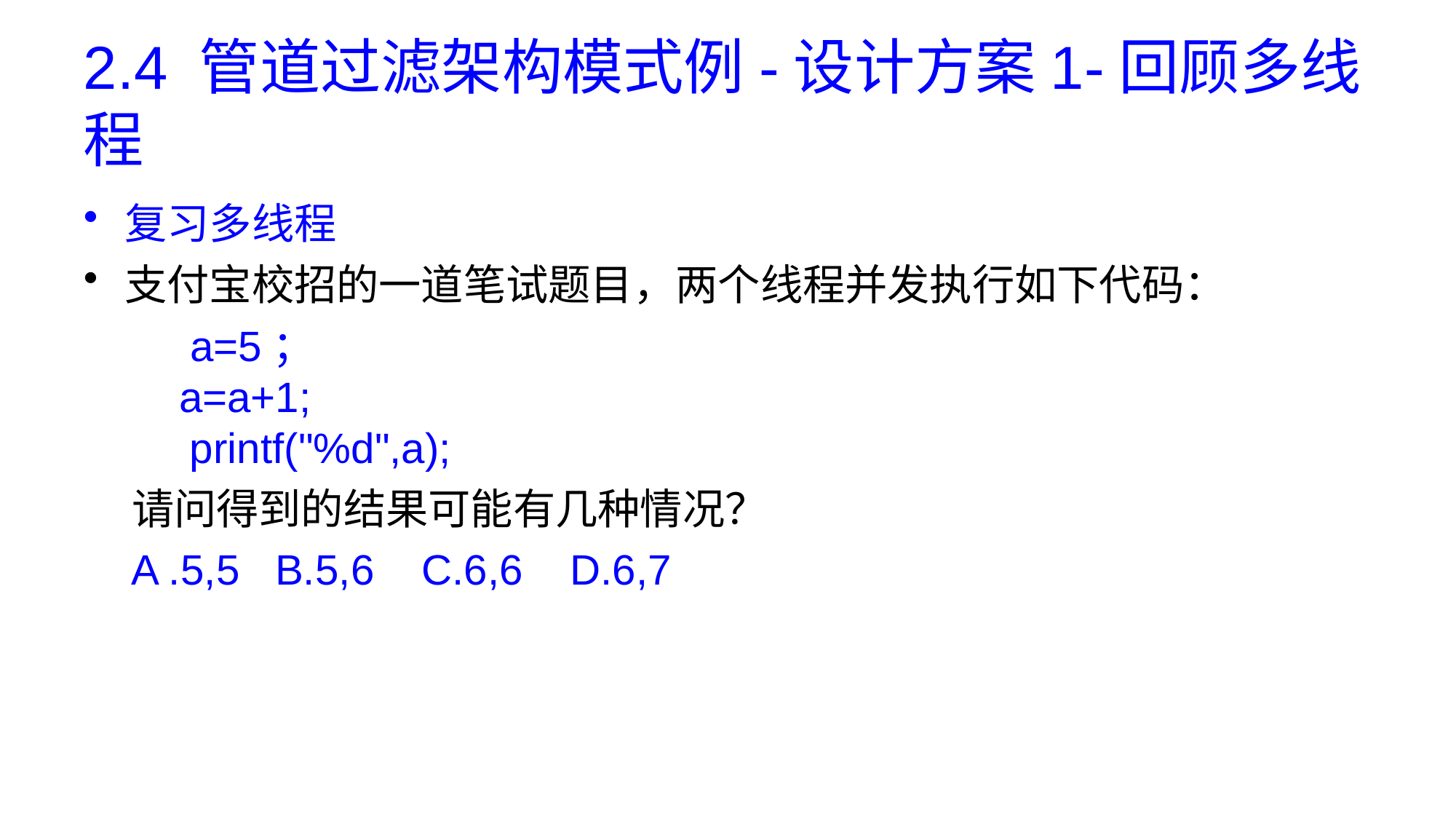

# 2.4 管道过滤架构模式例-设计方案1-回顾多线程
复习多线程
支付宝校招的一道笔试题目，两个线程并发执行如下代码：
         a=5；
         a=a+1;
         printf("%d",a);
    请问得到的结果可能有几种情况？
    A .5,5   B.5,6    C.6,6    D.6,7

31